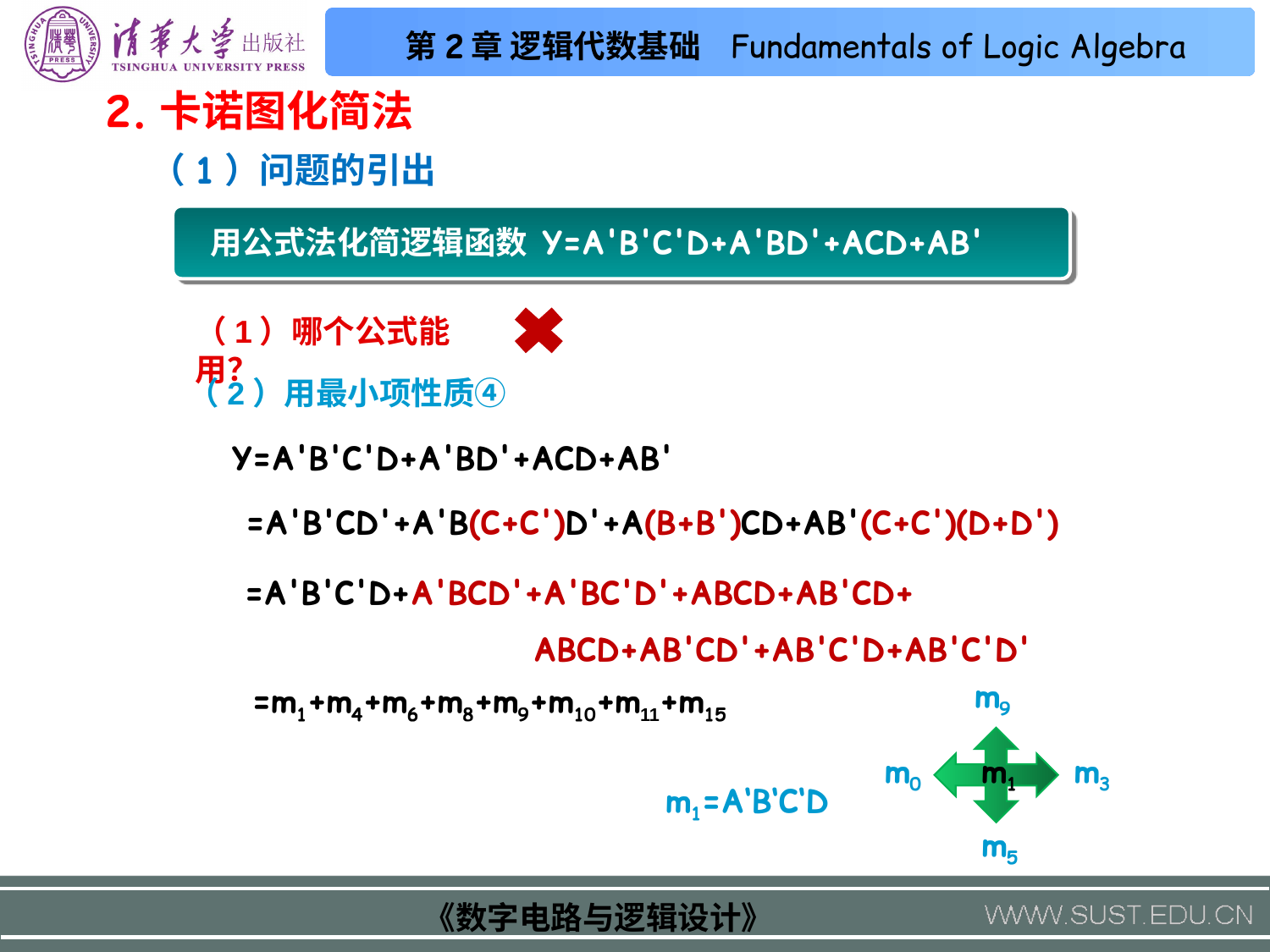

2.卡诺图化简法
（1）问题的引出

 用公式法化简逻辑函数 Y=A'B'C'D+A'BD'+ACD+AB'

（1）哪个公式能用？
（2）用最小项性质④
Y=A'B'C'D+A'BD'+ACD+AB'
 =A'B'CD'+A'B(C+C')D'+A(B+B')CD+AB'(C+C')(D+D')
=A'B'C'D+A'BCD'+A'BC'D'+ABCD+AB'CD+
                     ABCD+AB'CD'+AB'C'D+AB'C'D'
m9
  =m1+m4+m6+m8+m9+m10+m11+m15

m0
m1
m3
m1=A‘B‘C‘D
m5